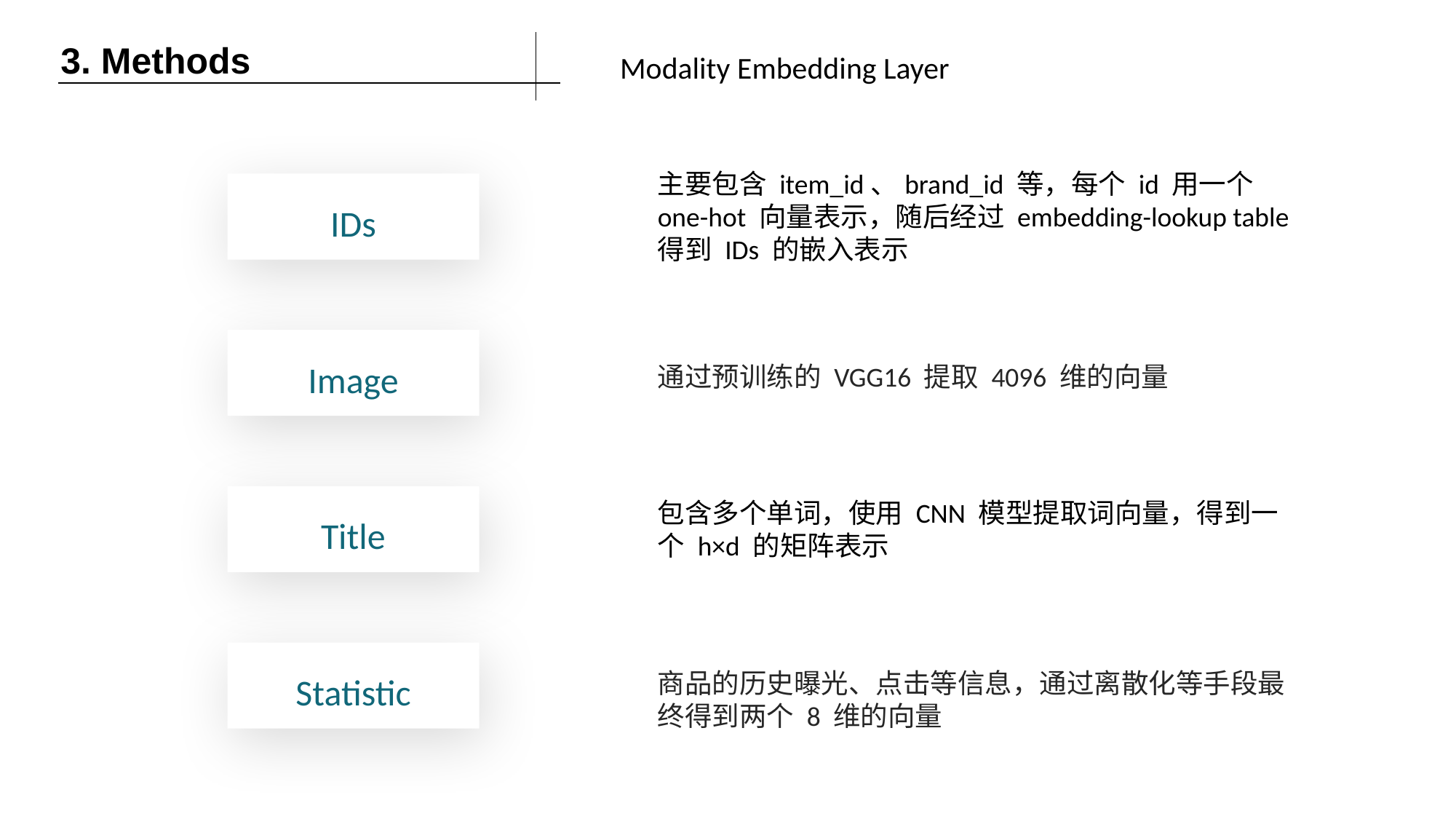

3. Methods
Modality Embedding Layer
主要包含 item_id、brand_id 等，每个 id 用一个 one-hot 向量表示，随后经过 embedding-lookup table 得到 IDs 的嵌入表示

IDs

Image
通过预训练的 VGG16 提取 4096 维的向量

Title
包含多个单词，使用 CNN 模型提取词向量，得到一个 h×d 的矩阵表示

Statistic
商品的历史曝光、点击等信息，通过离散化等手段最终得到两个 8 维的向量